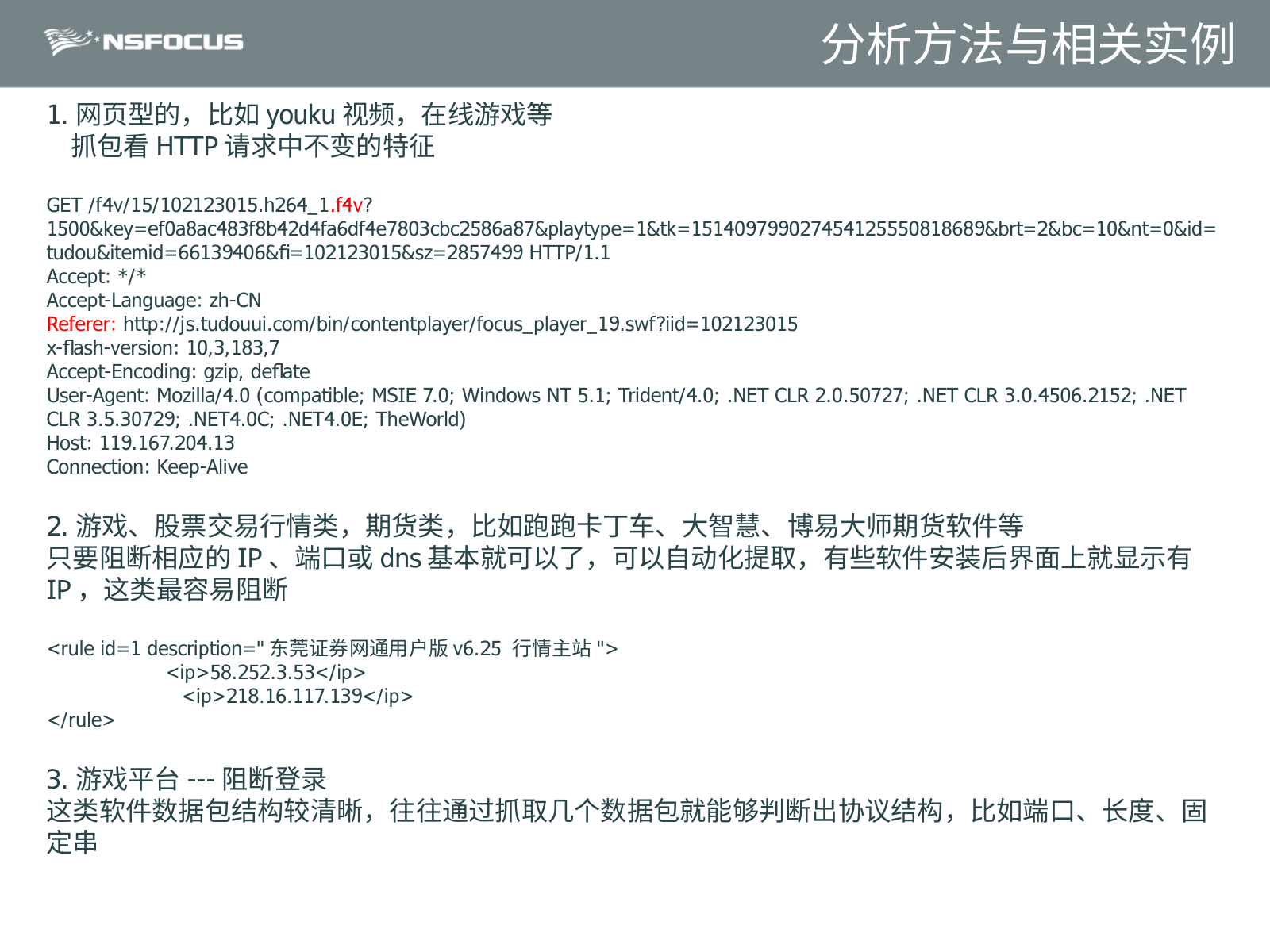

# 分析方法与相关实例
1.网页型的，比如youku视频，在线游戏等
   抓包看HTTP请求中不变的特征

GET /f4v/15/102123015.h264_1.f4v?1500&key=ef0a8ac483f8b42d4fa6df4e7803cbc2586a87&playtype=1&tk=151409799027454125550818689&brt=2&bc=10&nt=0&id=tudou&itemid=66139406&fi=102123015&sz=2857499 HTTP/1.1
Accept: */*
Accept-Language: zh-CN
Referer: http://js.tudouui.com/bin/contentplayer/focus_player_19.swf?iid=102123015
x-flash-version: 10,3,183,7
Accept-Encoding: gzip, deflate
User-Agent: Mozilla/4.0 (compatible; MSIE 7.0; Windows NT 5.1; Trident/4.0; .NET CLR 2.0.50727; .NET CLR 3.0.4506.2152; .NET CLR 3.5.30729; .NET4.0C; .NET4.0E; TheWorld)
Host: 119.167.204.13
Connection: Keep-Alive

2.游戏、股票交易行情类，期货类，比如跑跑卡丁车、大智慧、博易大师期货软件等
只要阻断相应的IP、端口或dns基本就可以了，可以自动化提取，有些软件安装后界面上就显示有IP，这类最容易阻断

<rule id=1 description="东莞证券网通用户版v6.25 行情主站">
     	<ip>58.252.3.53</ip>
                      <ip>218.16.117.139</ip>
</rule>

3.游戏平台---阻断登录
这类软件数据包结构较清晰，往往通过抓取几个数据包就能够判断出协议结构，比如端口、长度、固定串